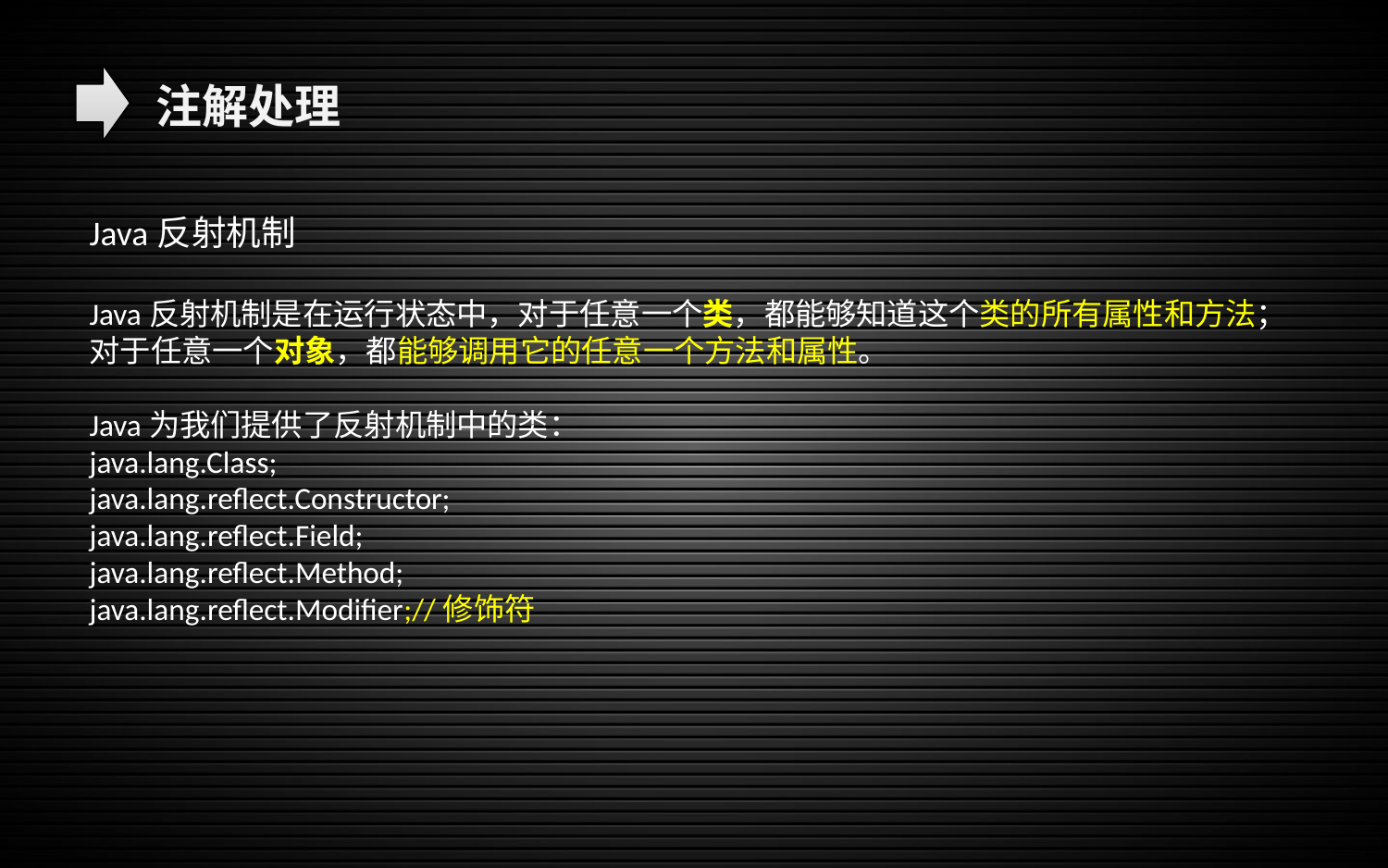

注解处理
Java反射机制

Java反射机制是在运行状态中，对于任意一个类，都能够知道这个类的所有属性和方法；对于任意一个对象，都能够调用它的任意一个方法和属性。

Java为我们提供了反射机制中的类：
java.lang.Class;
java.lang.reflect.Constructor;
java.lang.reflect.Field;
java.lang.reflect.Method;
java.lang.reflect.Modifier;//修饰符